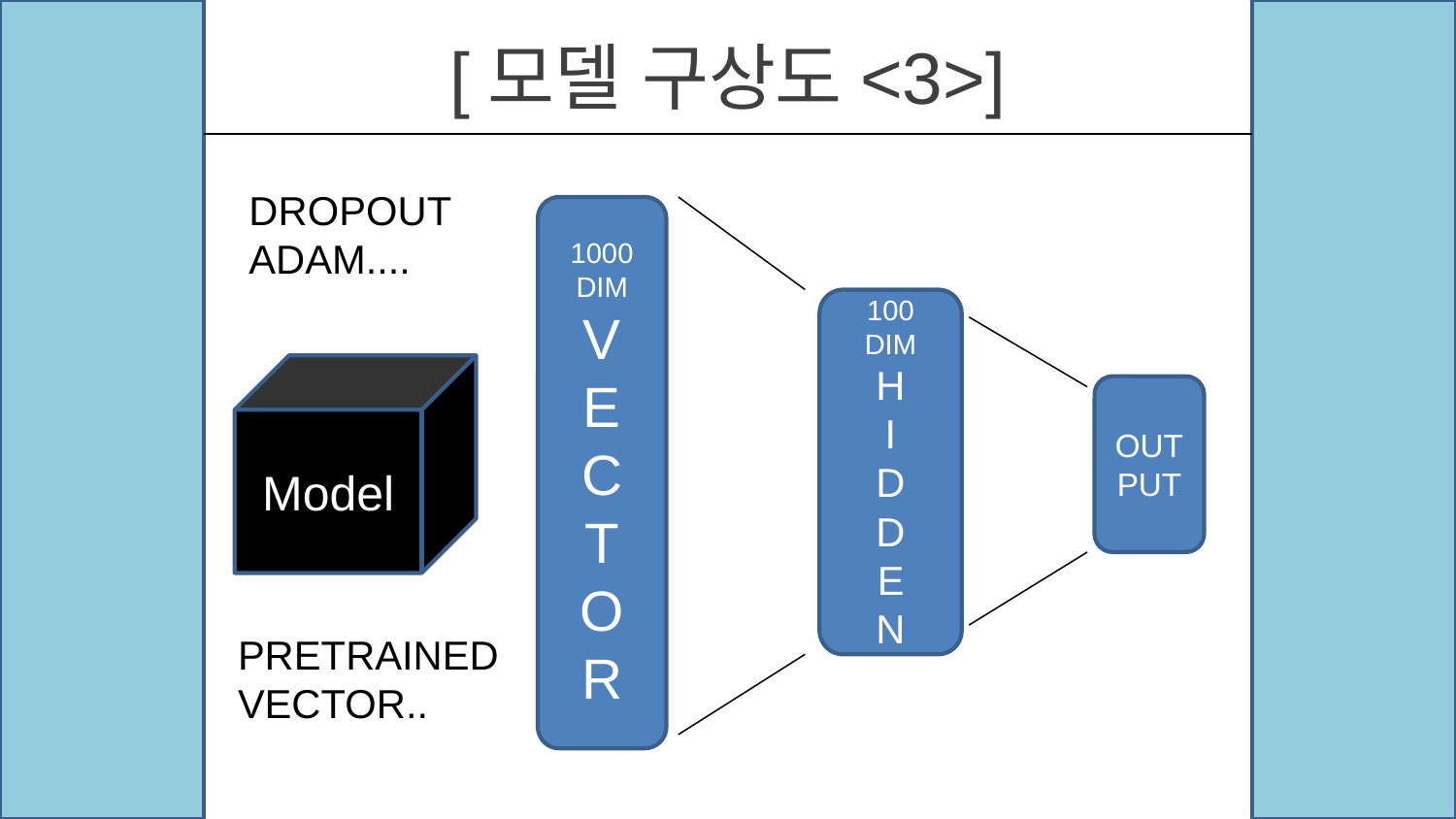

# [모델 구상도<3>]
DROPOUT
ADAM....
1000
DIM
V
E
C
T
O
R
100
DIM
H
I
D
D
E
N
Model
OUT
PUT
PRETRAINED VECTOR..